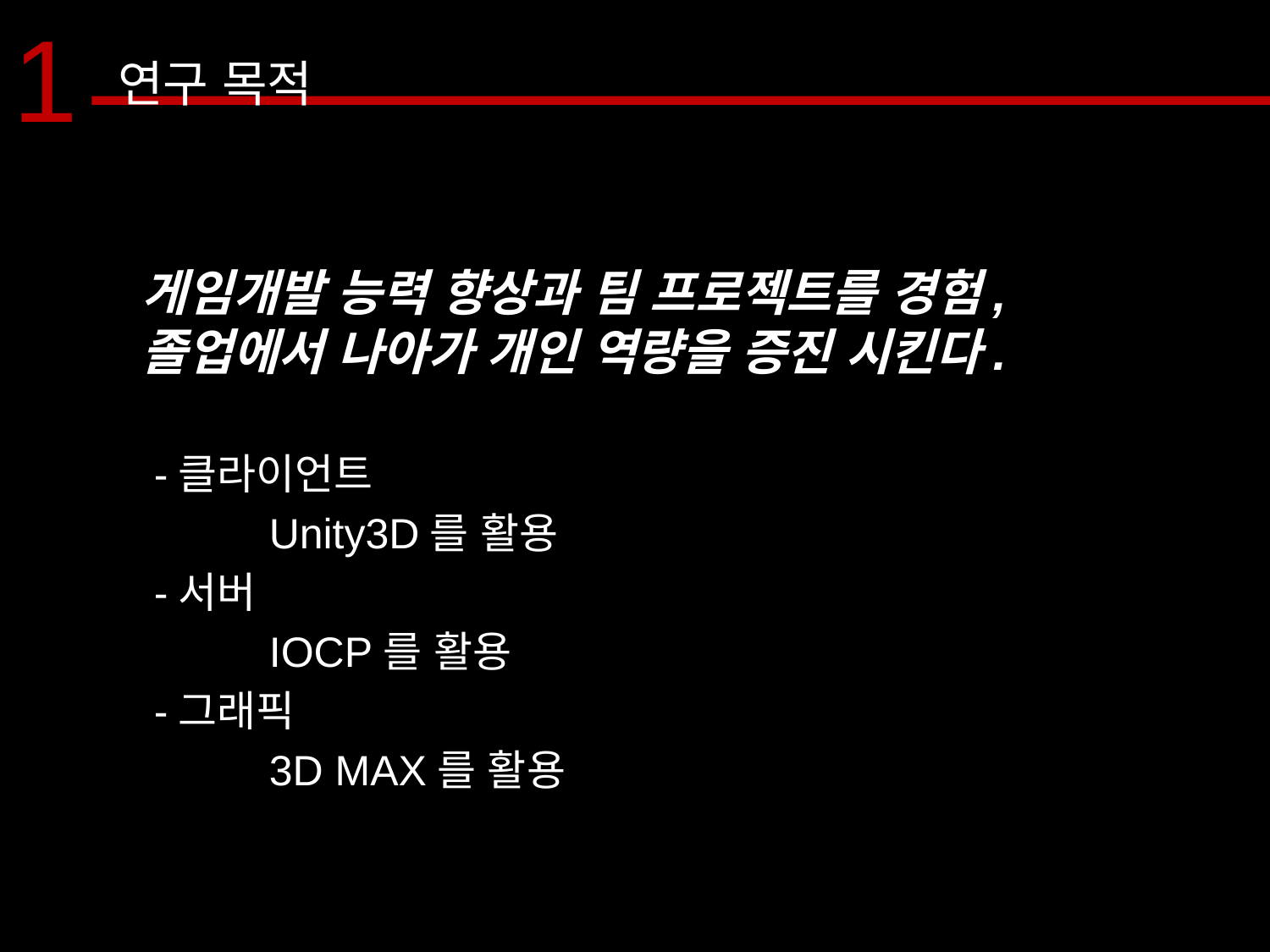

1
연구 목적

게임개발 능력 향상과 팀 프로젝트를 경험, 졸업에서 나아가 개인 역량을 증진 시킨다.

 -클라이언트
	Unity3D를 활용
 -서버
	IOCP를 활용
 -그래픽
	3D MAX를 활용